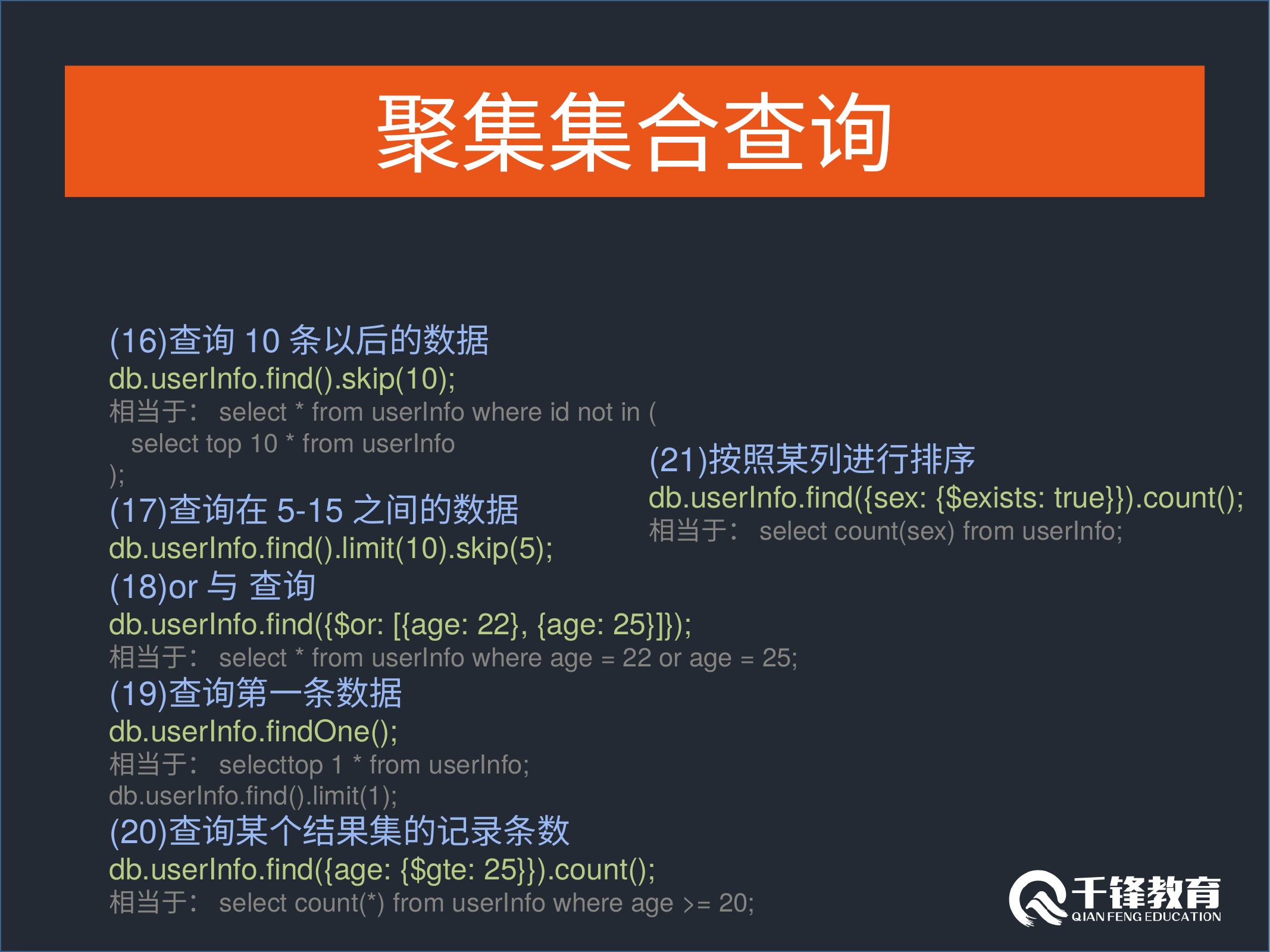

#
聚集集合查询
查询10条以后的数据
db.userInfo.find().skip(10);
相当于：select * from userInfo where id not in (
   select top 10 * from userInfo
);
查询在5-15之间的数据
db.userInfo.find().limit(10).skip(5);
or与 查询
db.userInfo.find({$or: [{age: 22}, {age: 25}]});
相当于：select * from userInfo where age = 22 or age = 25;
查询第一条数据
db.userInfo.findOne();
相当于：selecttop 1 * from userInfo;
db.userInfo.find().limit(1);
查询某个结果集的记录条数
db.userInfo.find({age: {$gte: 25}}).count();
相当于：select count(*) from userInfo where age >= 20;

按照某列进行排序
db.userInfo.find({sex: {$exists: true}}).count();
相当于：select count(sex) from userInfo;